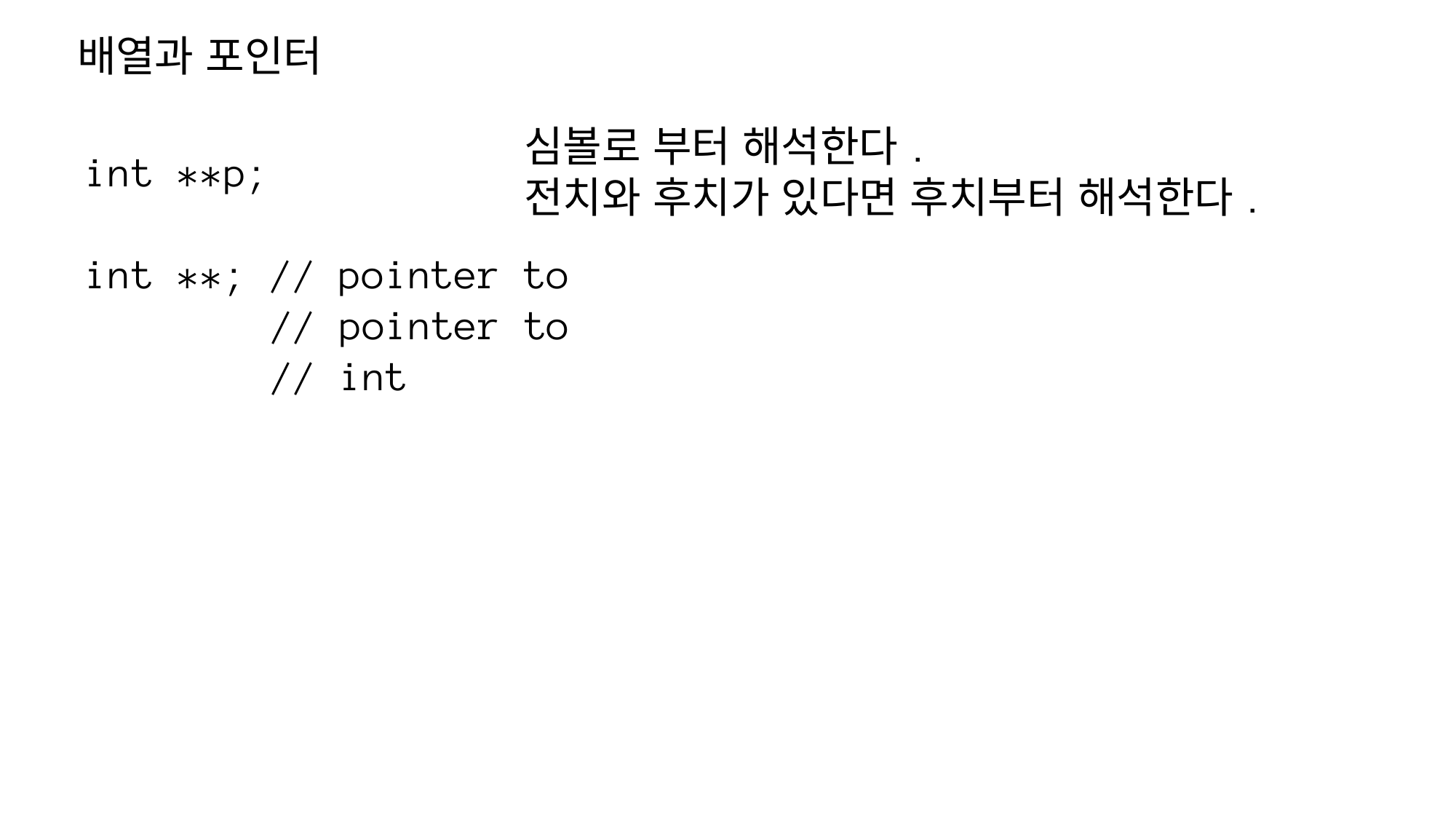

배열과 포인터
심볼로 부터 해석한다.
전치와 후치가 있다면 후치부터 해석한다.
int **p;

int **; // pointer to
        // pointer to
        // int